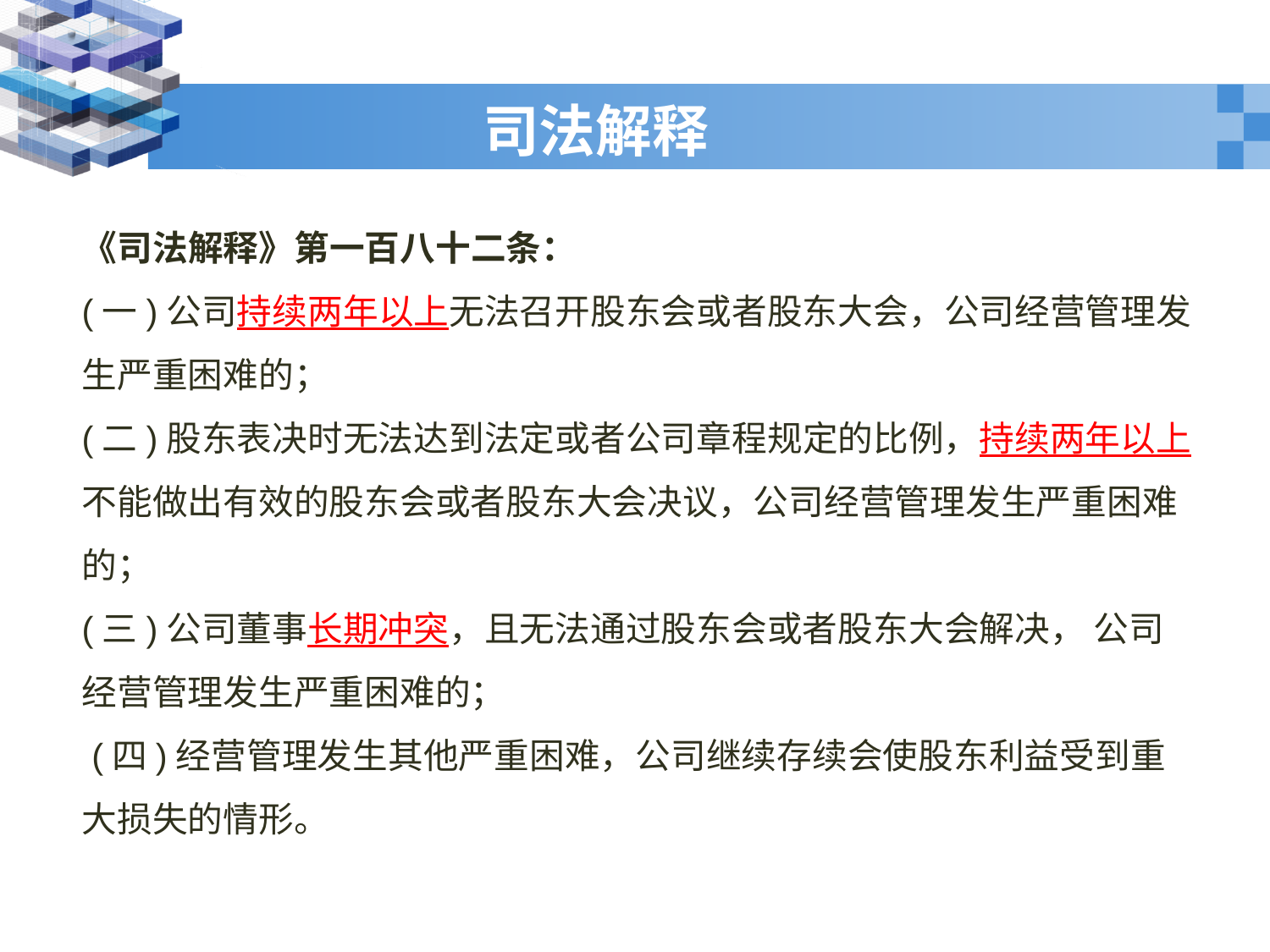

司法解释
《司法解释》第一百八十二条：
(一)公司持续两年以上无法召开股东会或者股东大会，公司经营管理发生严重困难的；
(二)股东表决时无法达到法定或者公司章程规定的比例，持续两年以上不能做出有效的股东会或者股东大会决议，公司经营管理发生严重困难的；
(三)公司董事长期冲突，且无法通过股东会或者股东大会解决， 公司经营管理发生严重困难的；
 (四)经营管理发生其他严重困难，公司继续存续会使股东利益受到重大损失的情形。